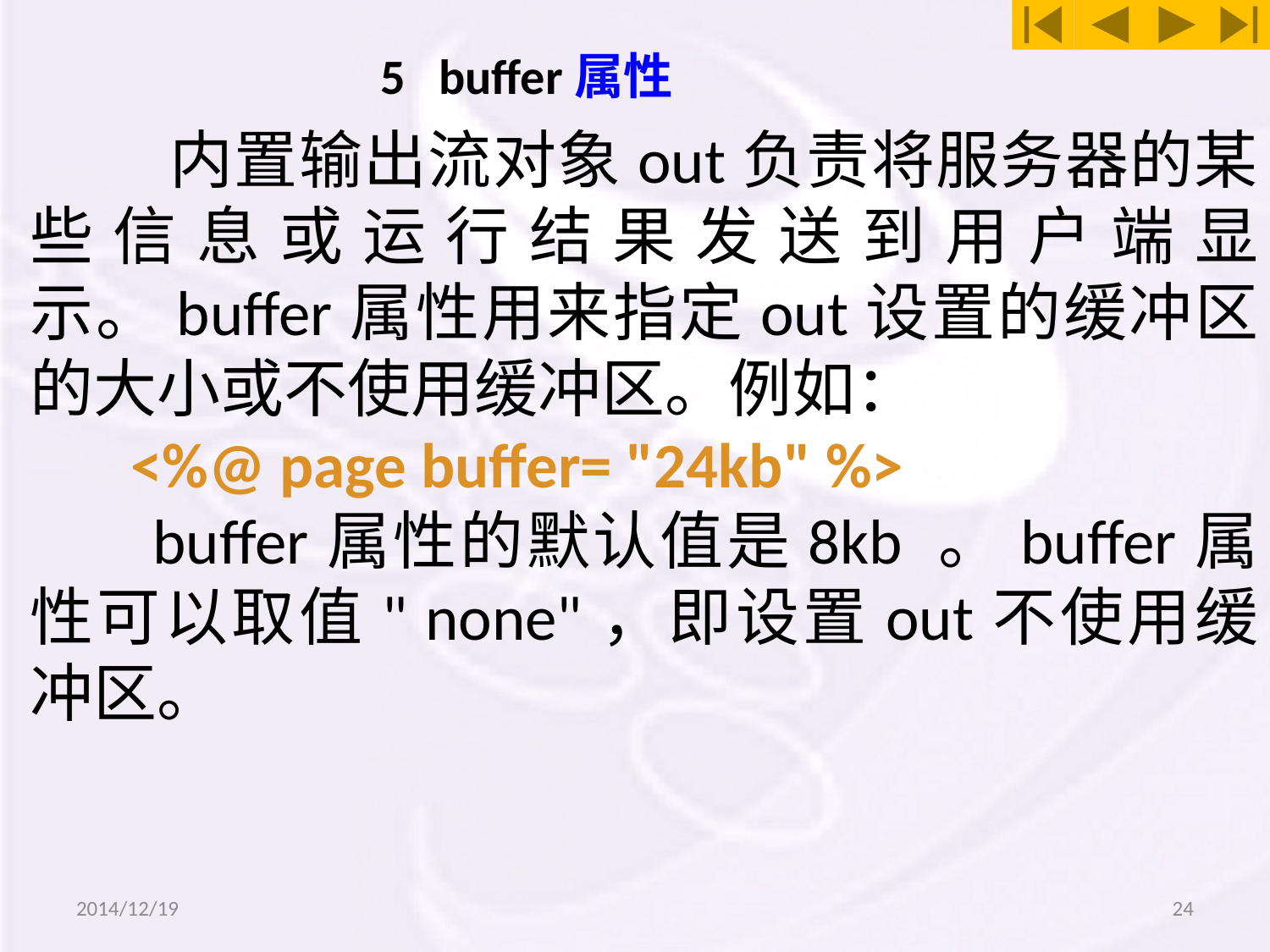

# 5   buffer属性
        内置输出流对象out负责将服务器的某些信息或运行结果发送到用户端显示。buffer属性用来指定out设置的缓冲区的大小或不使用缓冲区。例如：
       <%@ page buffer= "24kb" %>
       buffer属性的默认值是8kb 。buffer属性可以取值" none"，即设置out不使用缓冲区。
2014/12/19
24